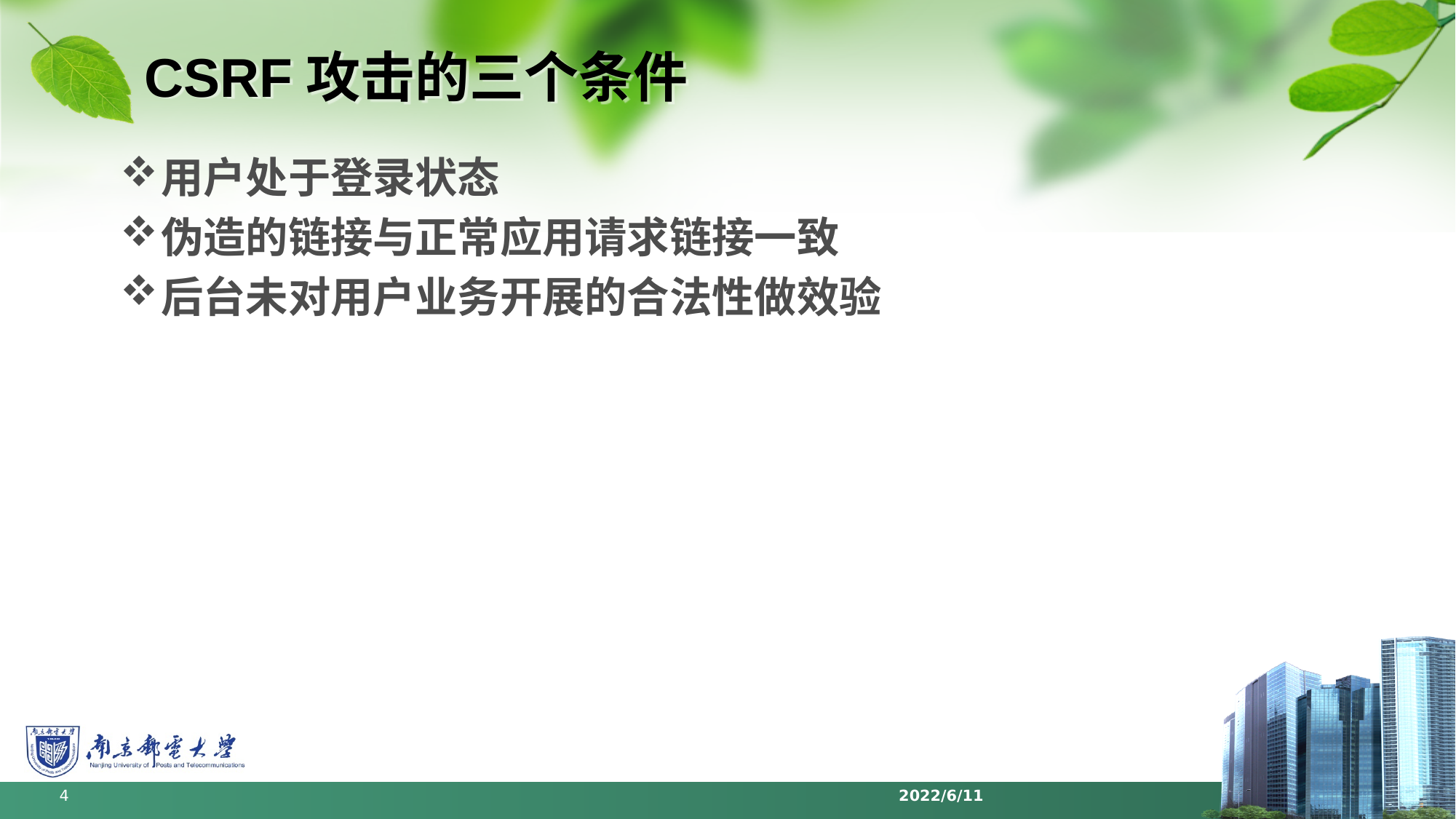

# CSRF攻击的三个条件
用户处于登录状态
伪造的链接与正常应用请求链接一致
后台未对用户业务开展的合法性做效验
4
2022/6/11